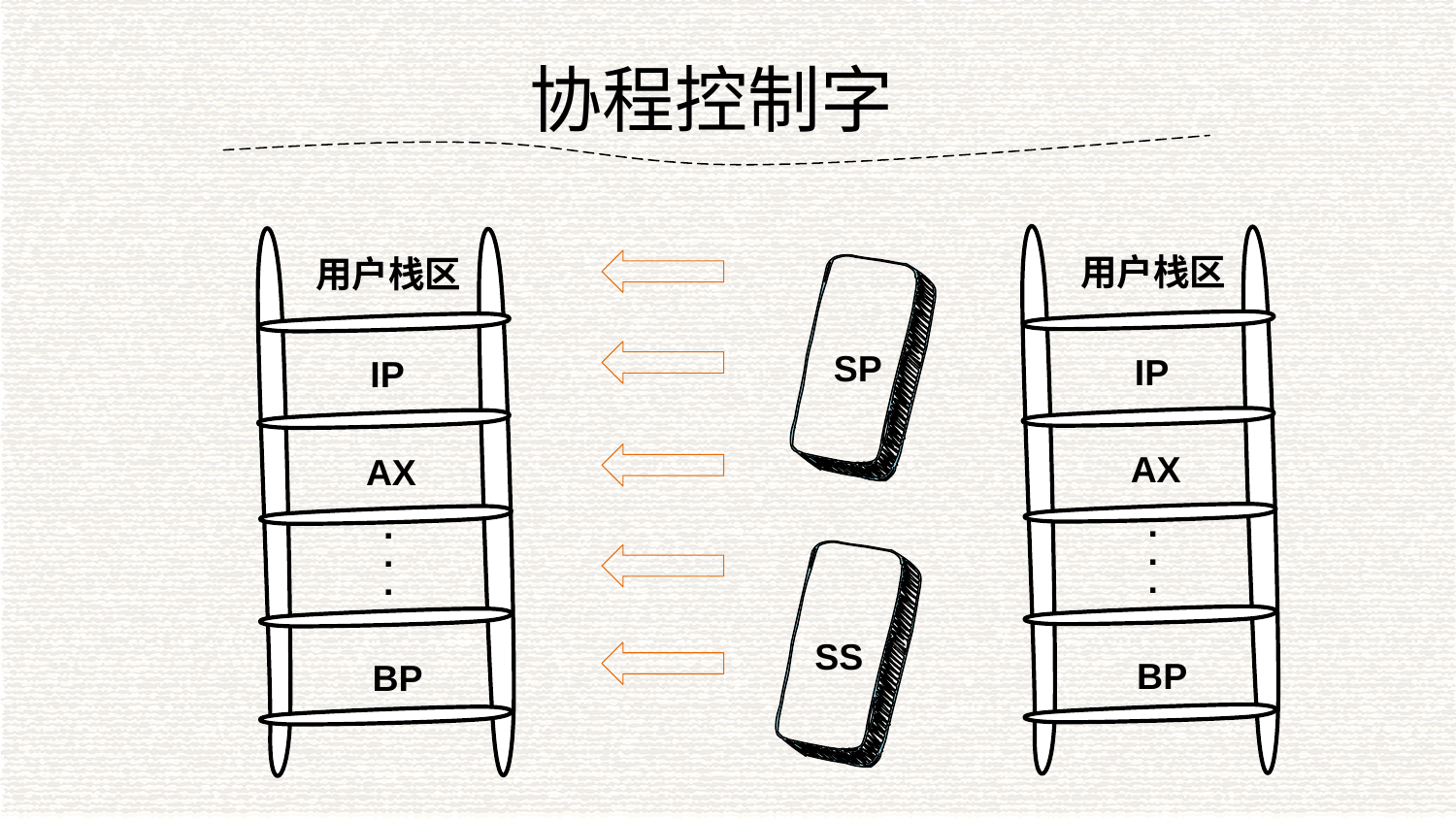

协程控制字

用户栈区
用户栈区

SP

IP
IP
AX
AX

.
.
.
.
.
.

SS

BP
BP